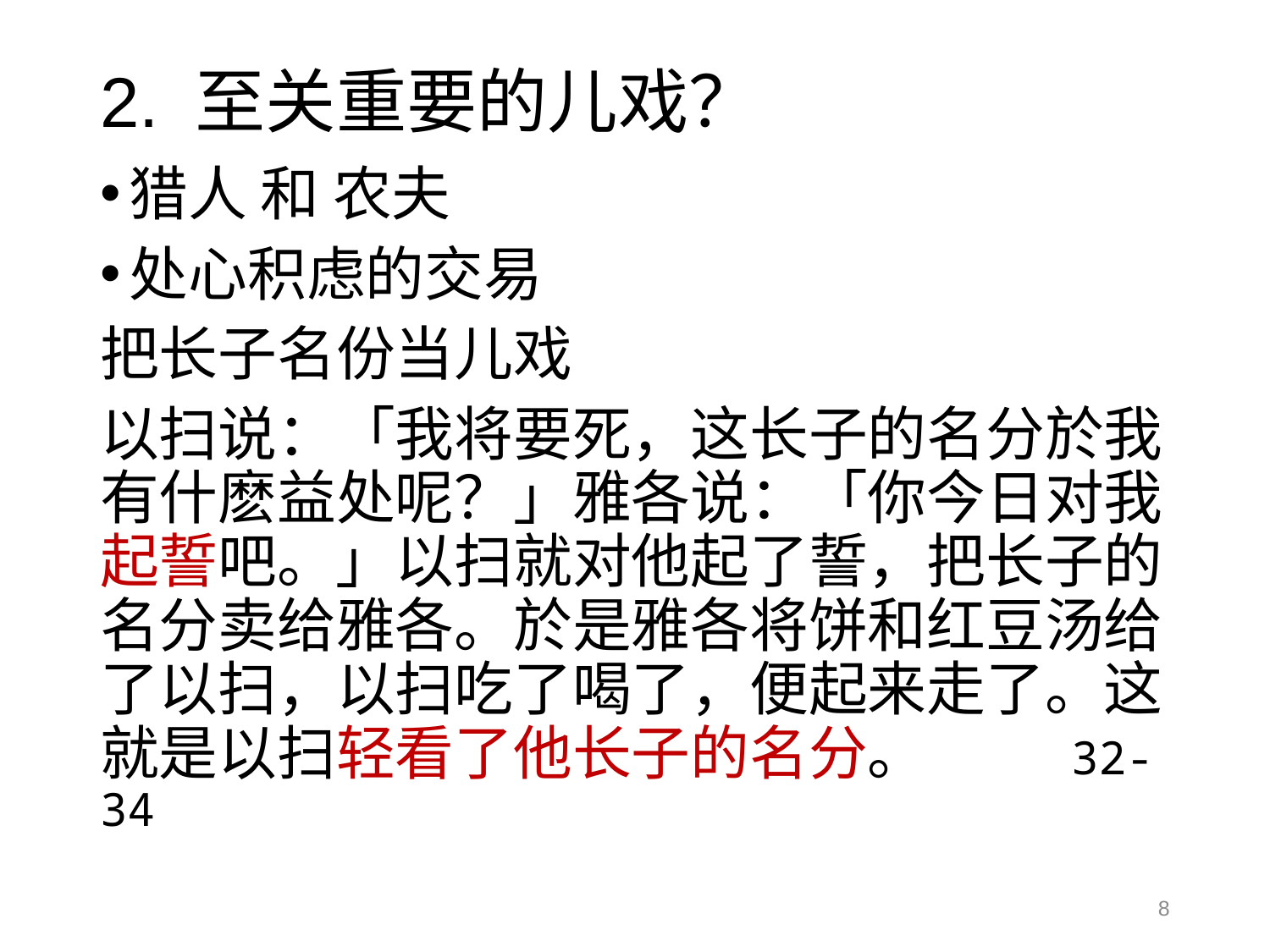

# 2. 至关重要的儿戏？
猎人 和 农夫
处心积虑的交易
把长子名份当儿戏
以扫说：「我将要死，这长子的名分於我有什麽益处呢？」雅各说：「你今日对我起誓吧。」以扫就对他起了誓，把长子的名分卖给雅各。於是雅各将饼和红豆汤给了以扫，以扫吃了喝了，便起来走了。这就是以扫轻看了他长子的名分。          32-34
8